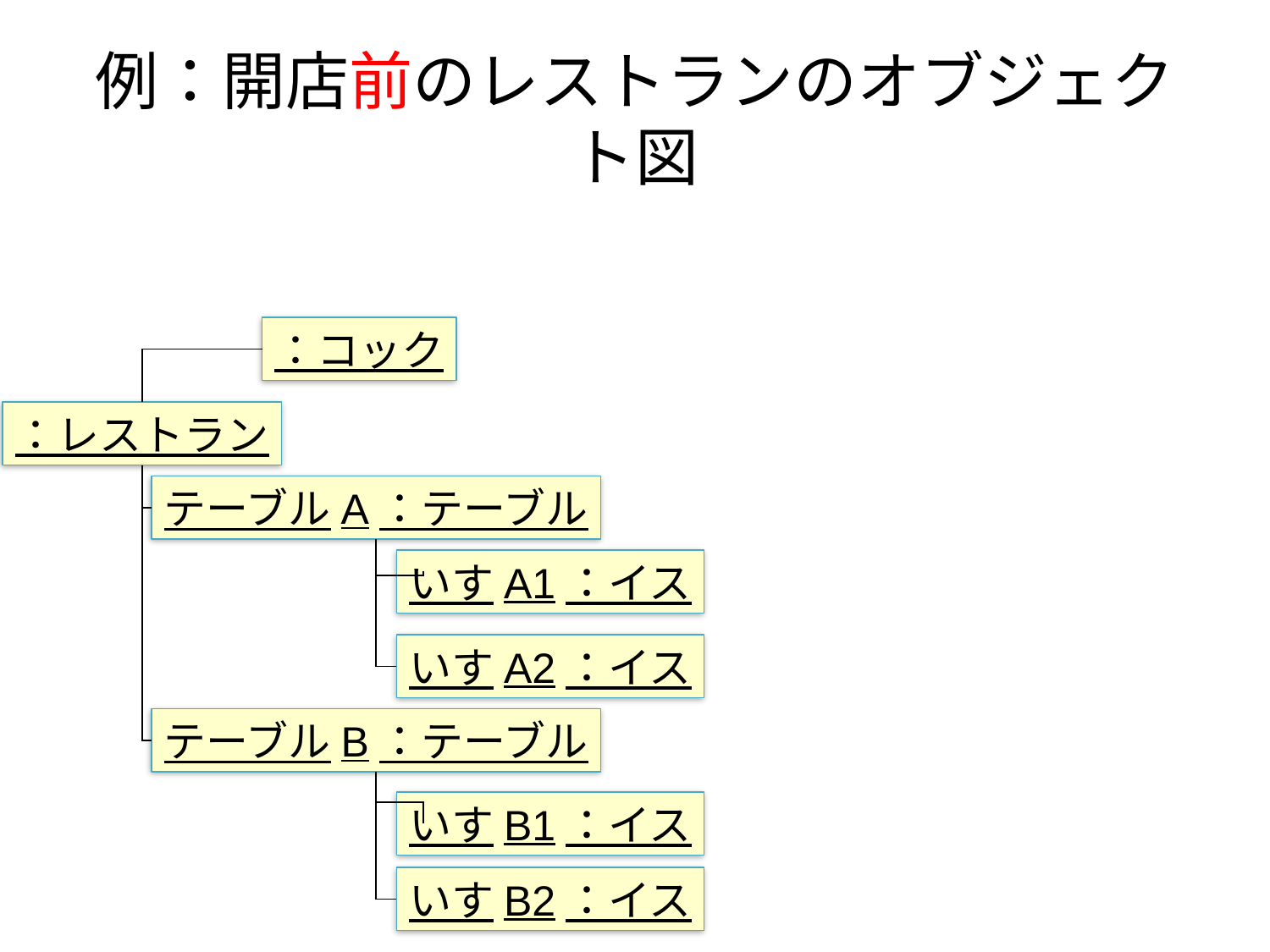

# 例：開店前のレストランのオブジェクト図
：コック
：レストラン
テーブルA：テーブル
いすA1：イス
いすA2：イス
テーブルB：テーブル
いすB1：イス
いすB2：イス